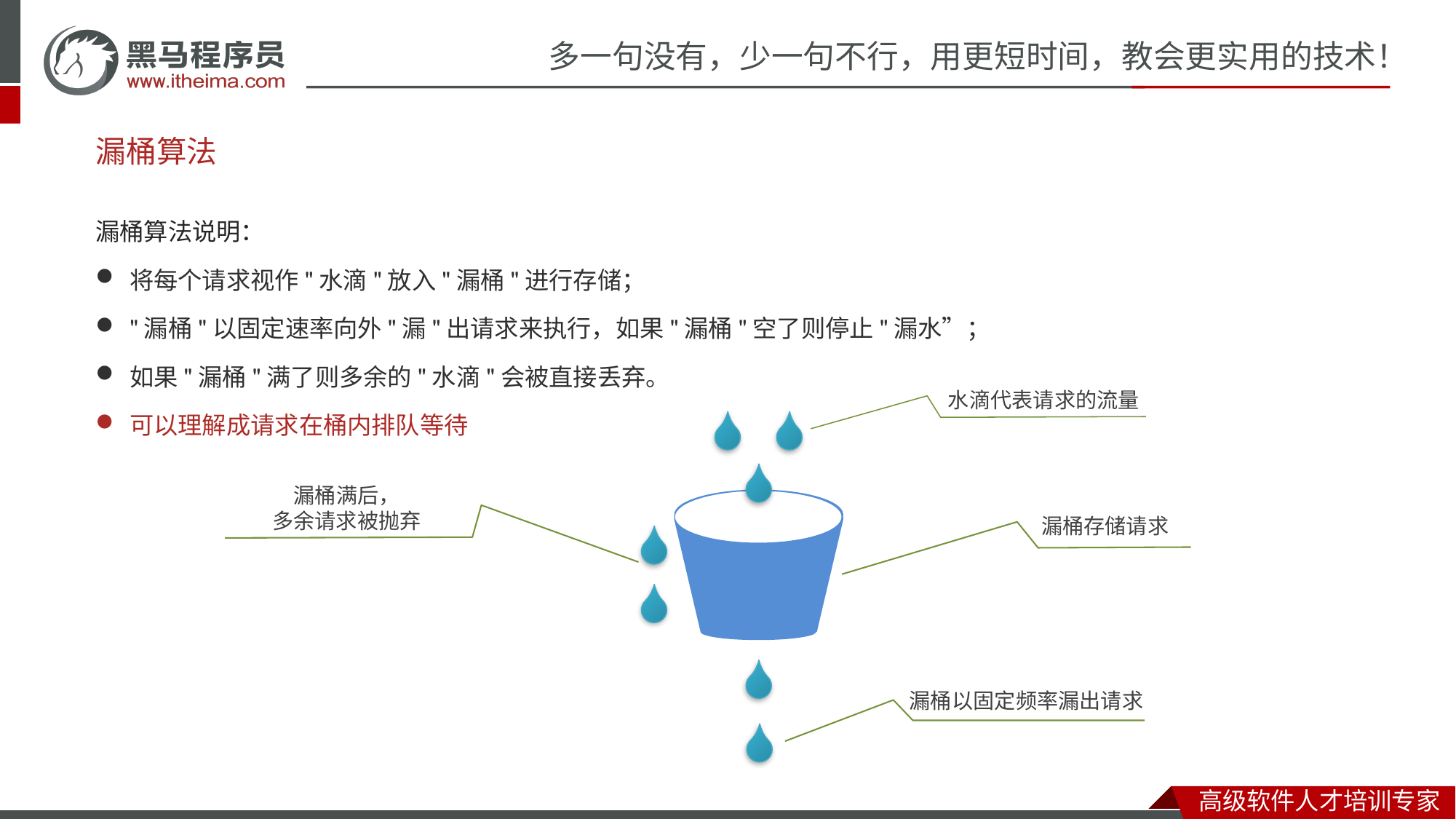

# 漏桶算法
漏桶算法说明：
将每个请求视作"水滴"放入"漏桶"进行存储；
"漏桶"以固定速率向外"漏"出请求来执行，如果"漏桶"空了则停止"漏水”；
如果"漏桶"满了则多余的"水滴"会被直接丢弃。
可以理解成请求在桶内排队等待
水滴代表请求的流量

漏桶满后，
多余请求被抛弃
漏桶存储请求

漏桶以固定频率漏出请求